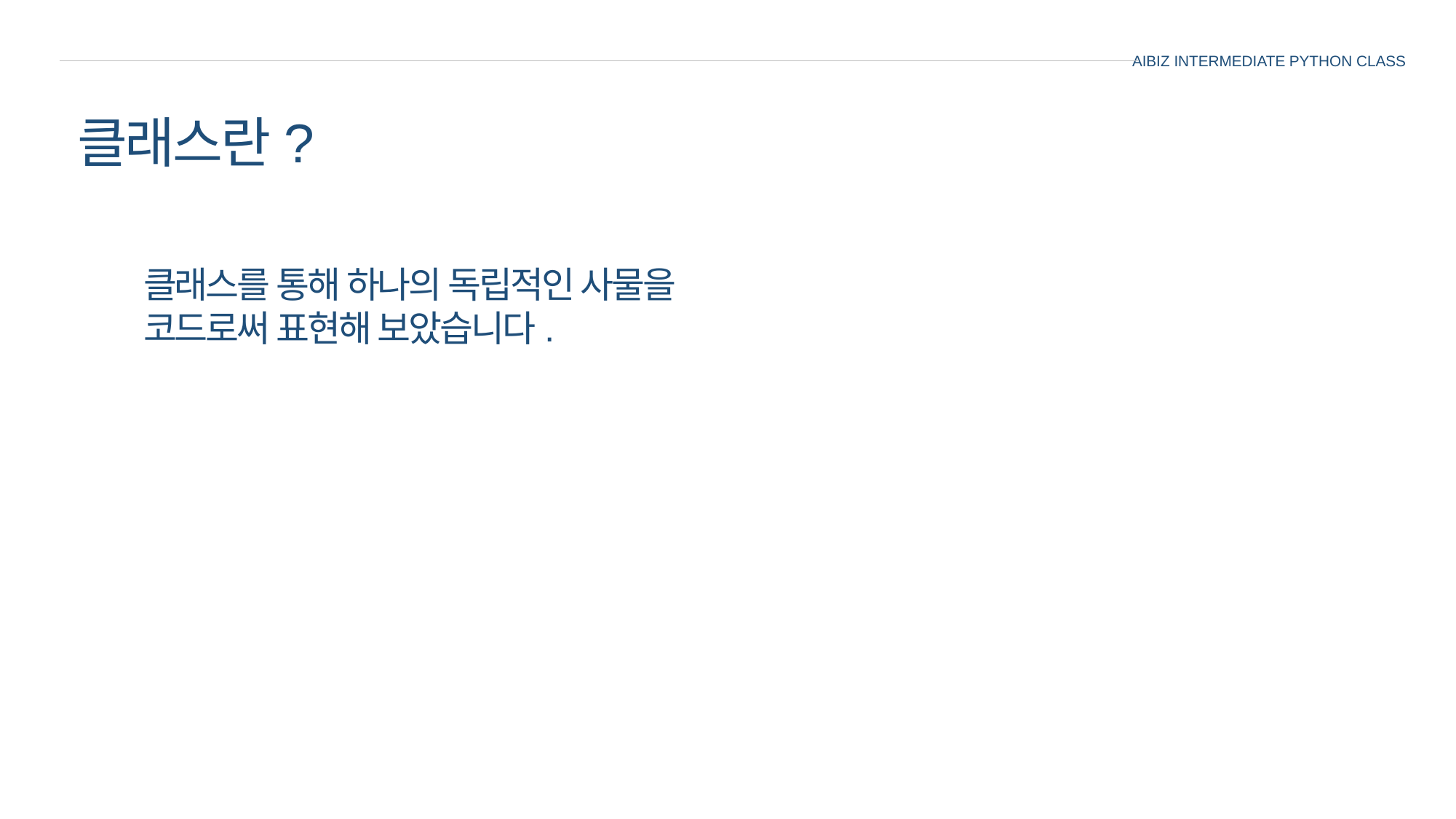

AIBIZ INTERMEDIATE PYTHON CLASS
클래스란?
클래스를 통해 하나의 독립적인 사물을
코드로써 표현해 보았습니다.